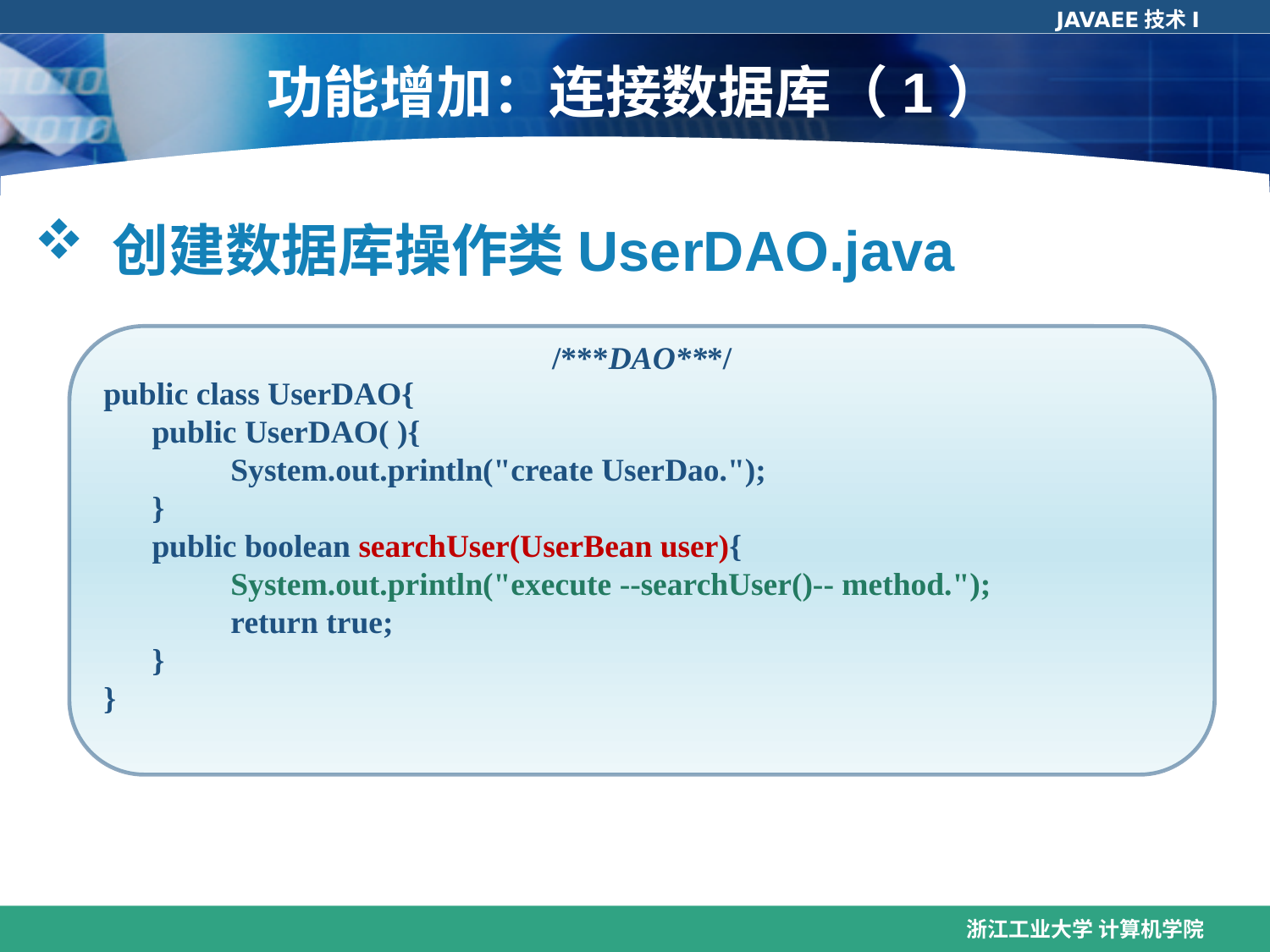

# 功能增加：连接数据库（1）
 创建数据库操作类UserDAO.java
/***DAO***/
public class UserDAO{
      public UserDAO( ){
	System.out.println("create UserDao.");
      }
      public boolean searchUser(UserBean user){
      	System.out.println("execute --searchUser()-- method.");
           	return true;
      }
}